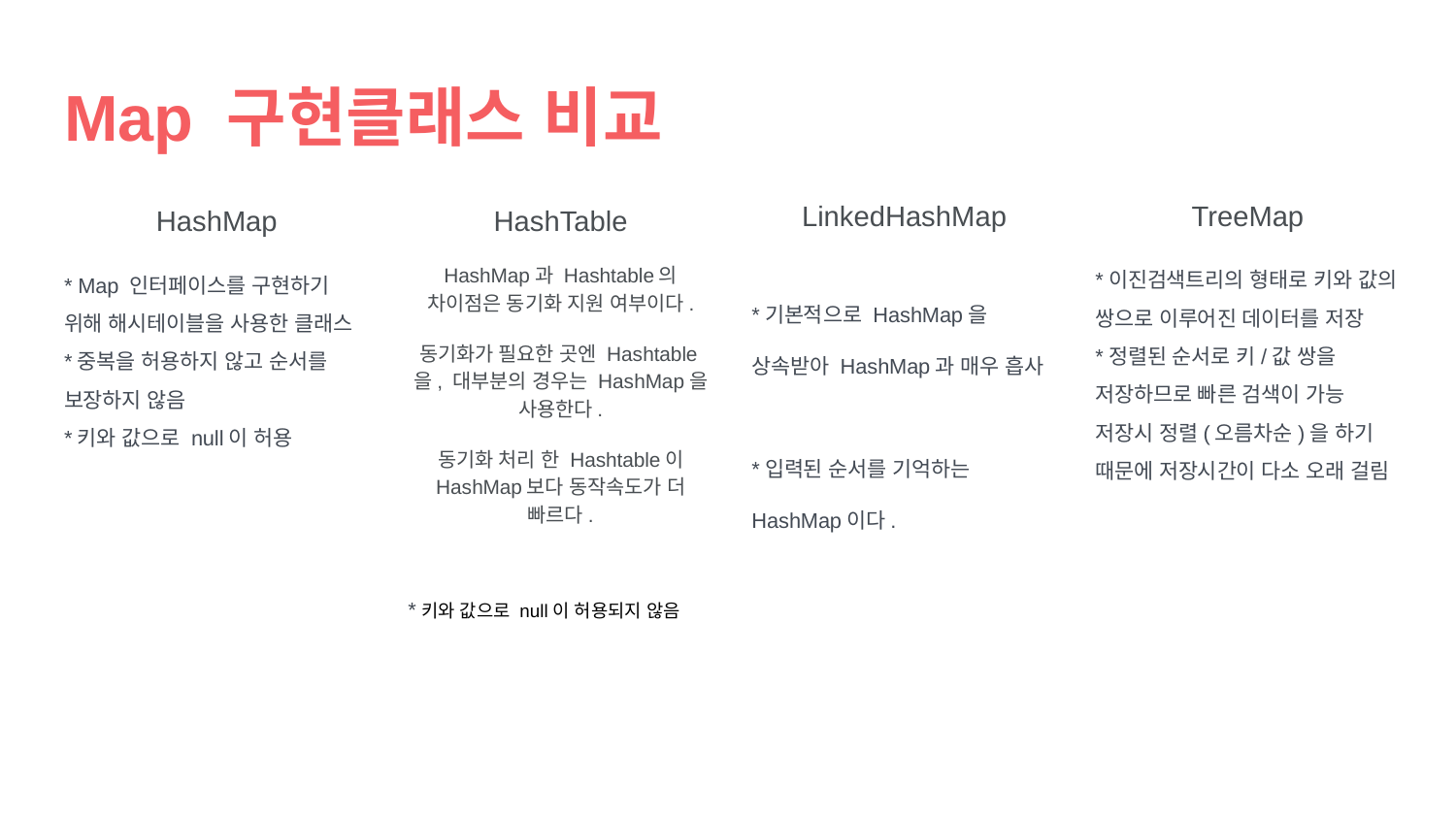

Map 구현클래스 비교
LinkedHashMap
*기본적으로 HashMap을 상속받아 HashMap과 매우 흡사
*입력된 순서를 기억하는 HashMap이다.
TreeMap
*이진검색트리의 형태로 키와 값의 쌍으로 이루어진 데이터를 저장
*정렬된 순서로 키/값 쌍을 저장하므로 빠른 검색이 가능
저장시 정렬(오름차순)을 하기 때문에 저장시간이 다소 오래 걸림
HashMap
* Map 인터페이스를 구현하기 위해 해시테이블을 사용한 클래스
*중복을 허용하지 않고 순서를 보장하지 않음
*키와 값으로 null이 허용
HashTable
HashMap과 Hashtable의 차이점은 동기화 지원 여부이다.
동기화가 필요한 곳엔 Hashtable을, 대부분의 경우는 HashMap을 사용한다.
동기화 처리 한 Hashtable이 HashMap보다 동작속도가 더 빠르다.
*키와 값으로 null이 허용되지 않음